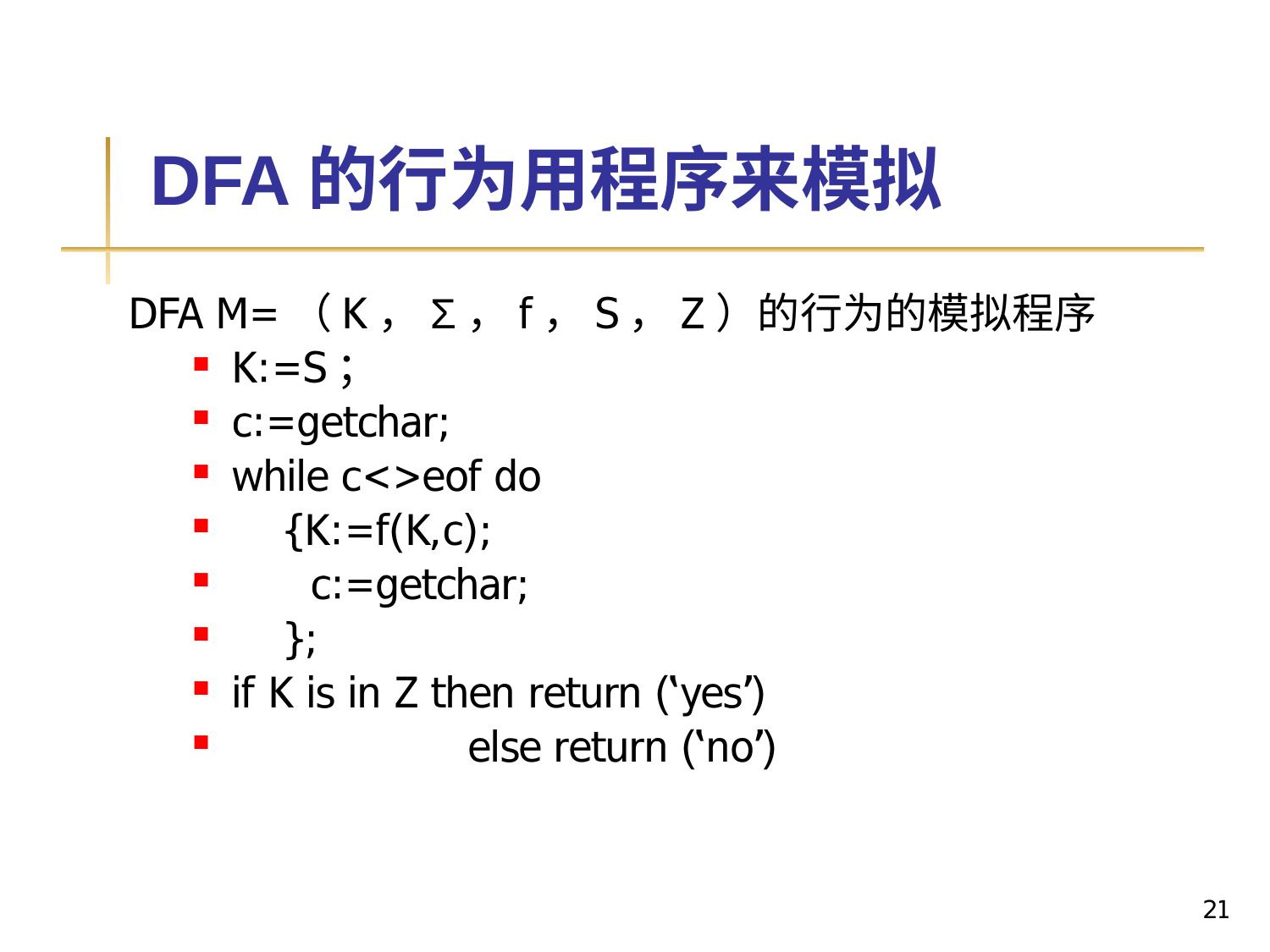

# DFA的行为用程序来模拟
DFA M=（K，Σ，f，S，Z）的行为的模拟程序
K:=S；
c:=getchar;
while c<>eof do
    {K:=f(K,c);
      c:=getchar;
    };
if K is in Z then return (‘yes’)
                  else return (‘no’)
21